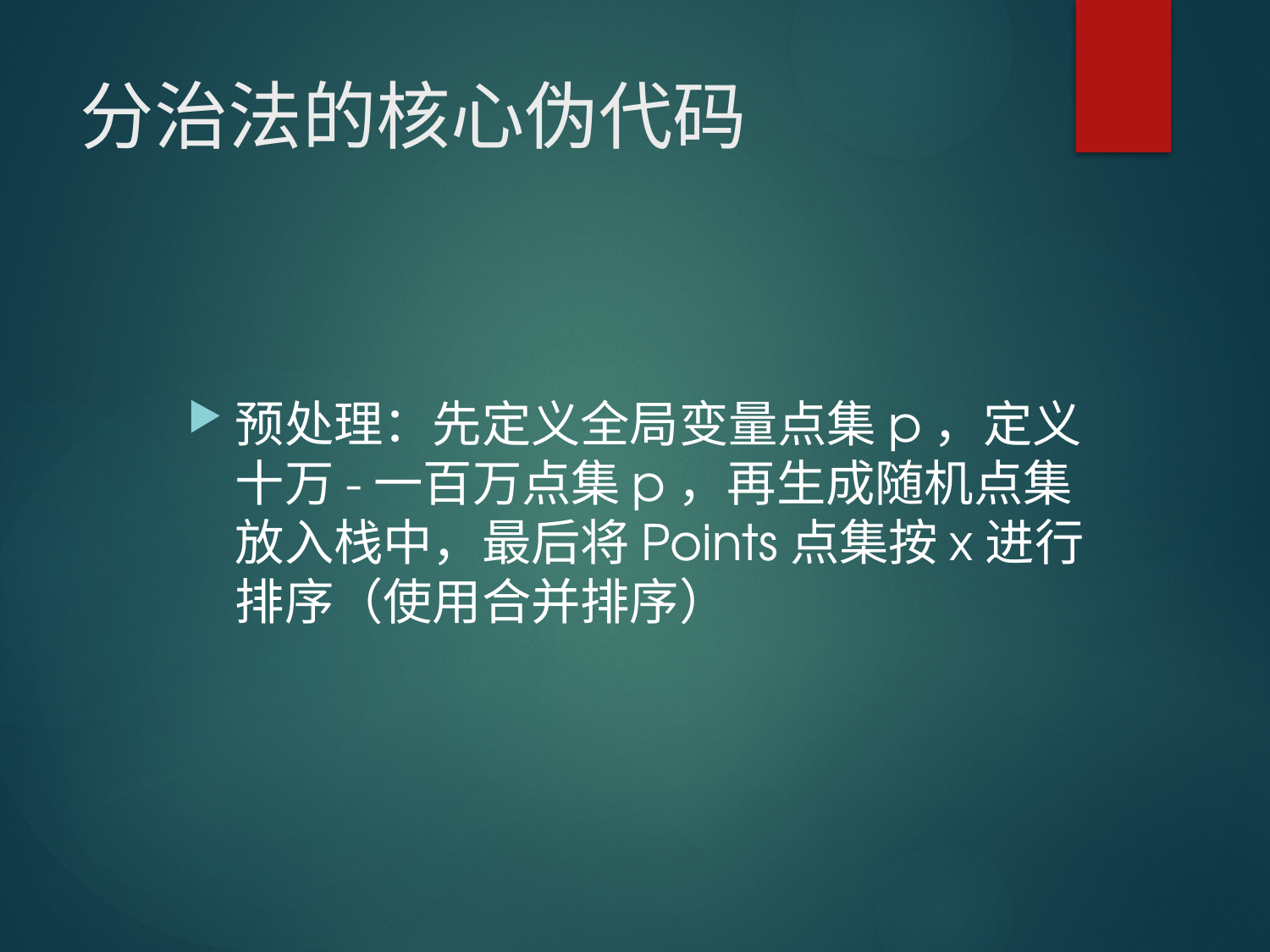

# 分治法的核心伪代码
预处理：先定义全局变量点集p，定义十万-一百万点集p，再生成随机点集放入栈中，最后将Points点集按x进行排序（使用合并排序）